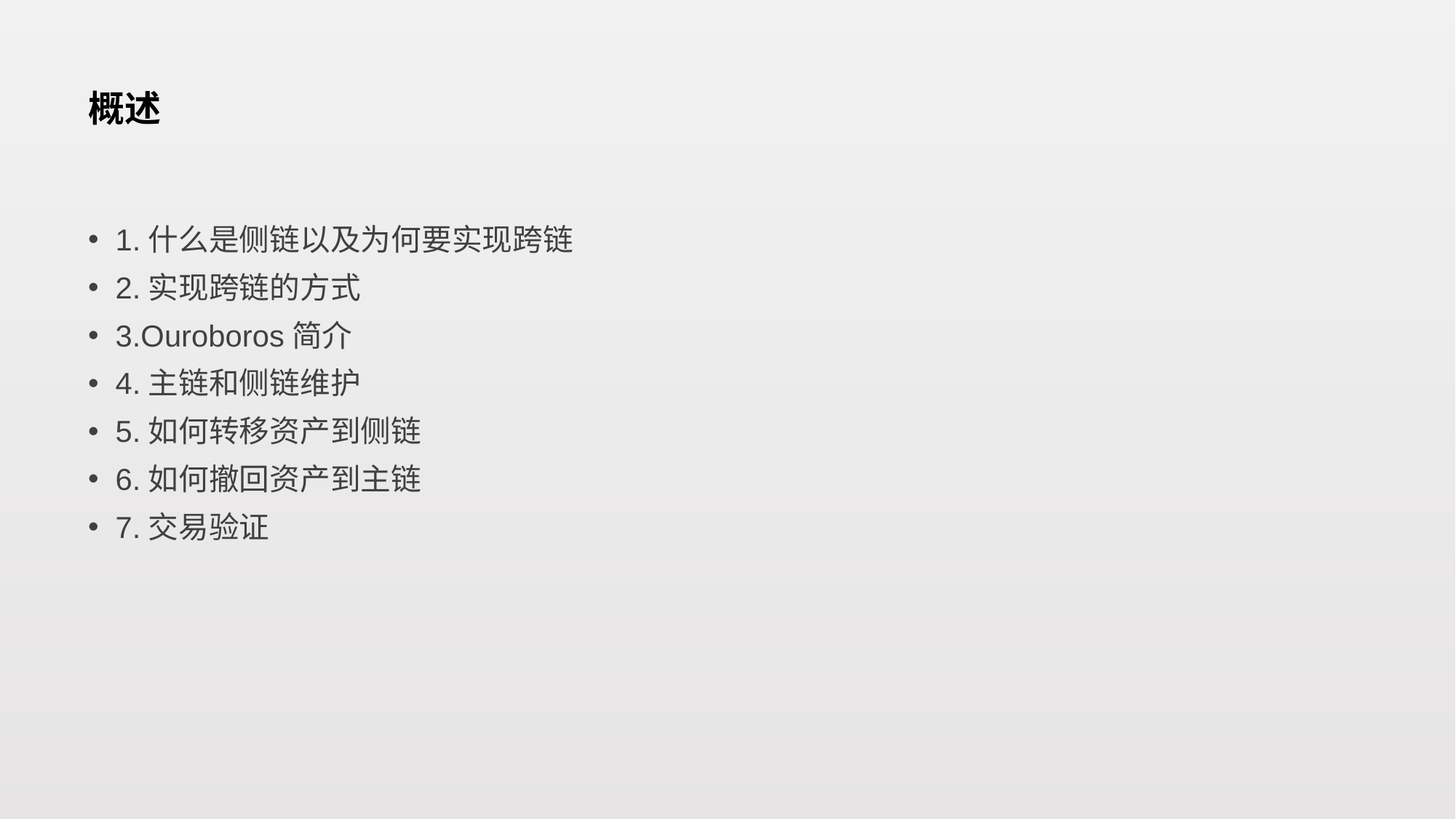

# 概述
1.什么是侧链以及为何要实现跨链
2.实现跨链的方式
3.Ouroboros简介
4.主链和侧链维护
5.如何转移资产到侧链
6.如何撤回资产到主链
7.交易验证